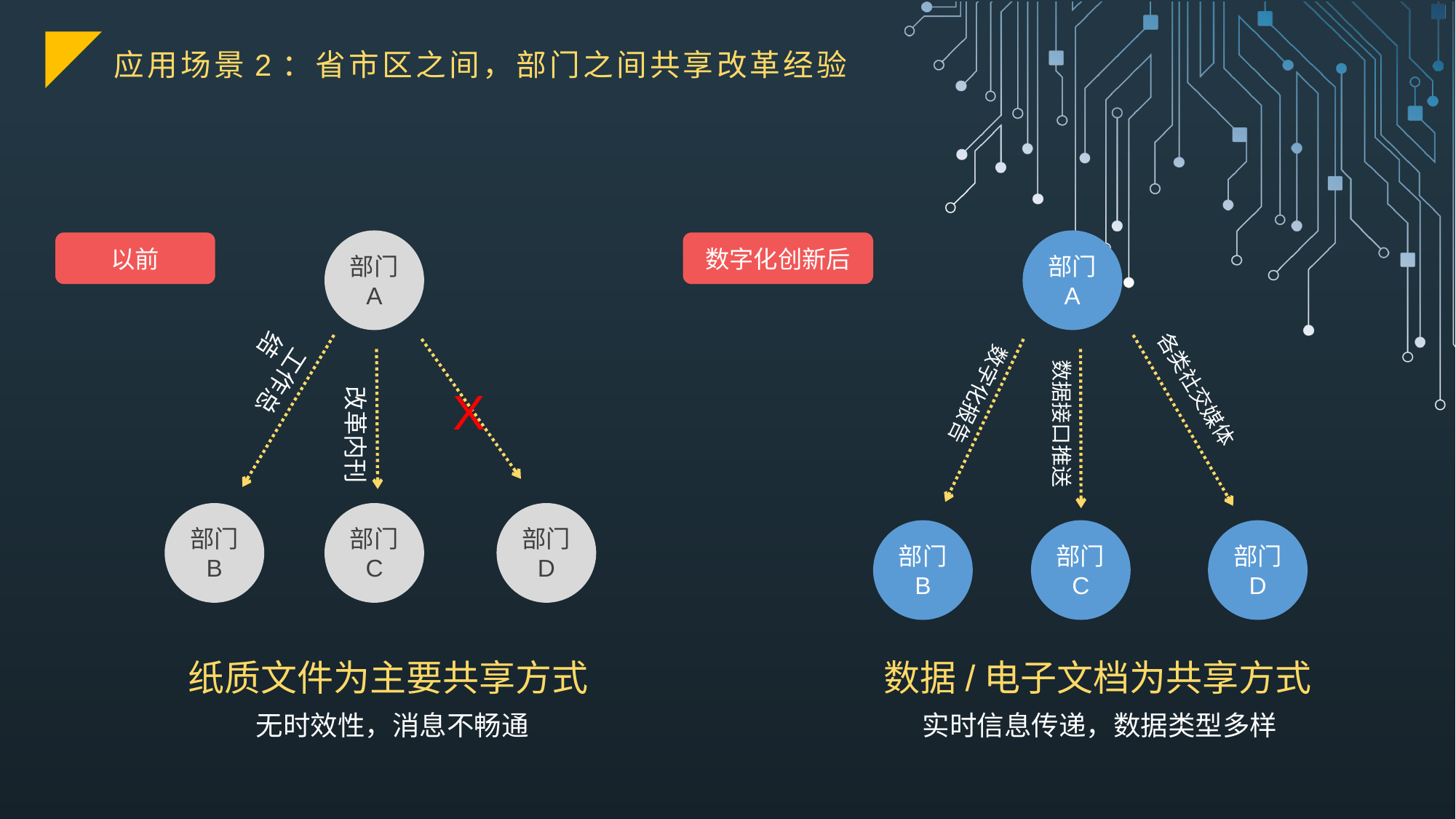

应用场景2：省市区之间，部门之间共享改革经验
部门A
部门A
以前
数字化创新后
各类社交媒体
数字化报告
工作总结
数据接口推送
改革内刊
X
部门B
部门C
部门D
部门B
部门C
部门D
纸质文件为主要共享方式
数据/电子文档为共享方式
无时效性，消息不畅通
实时信息传递，数据类型多样